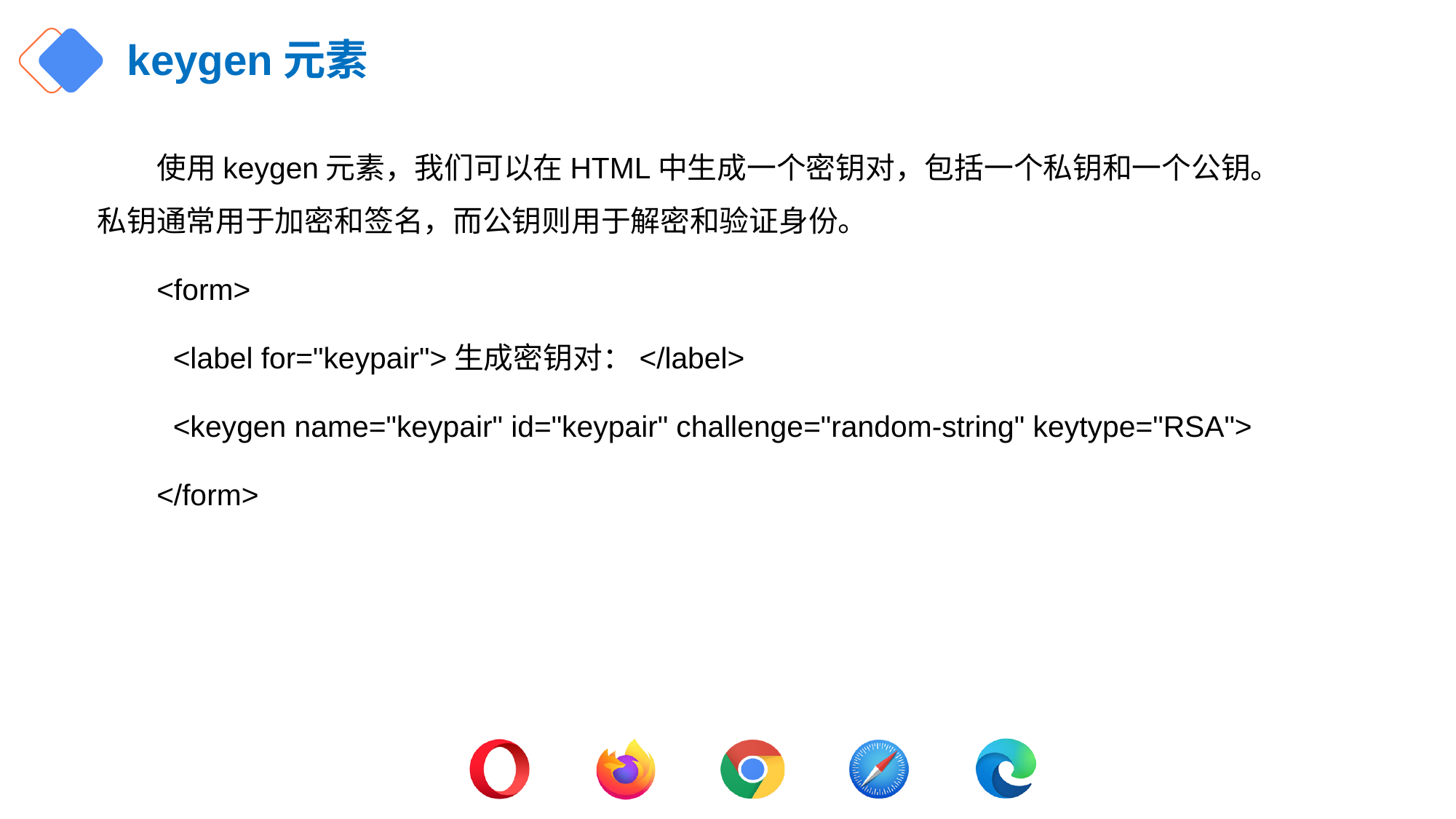

# keygen元素
使用keygen元素，我们可以在HTML中生成一个密钥对，包括一个私钥和一个公钥。私钥通常用于加密和签名，而公钥则用于解密和验证身份。
<form>
  <label for="keypair">生成密钥对：</label>
  <keygen name="keypair" id="keypair" challenge="random-string" keytype="RSA">
</form>